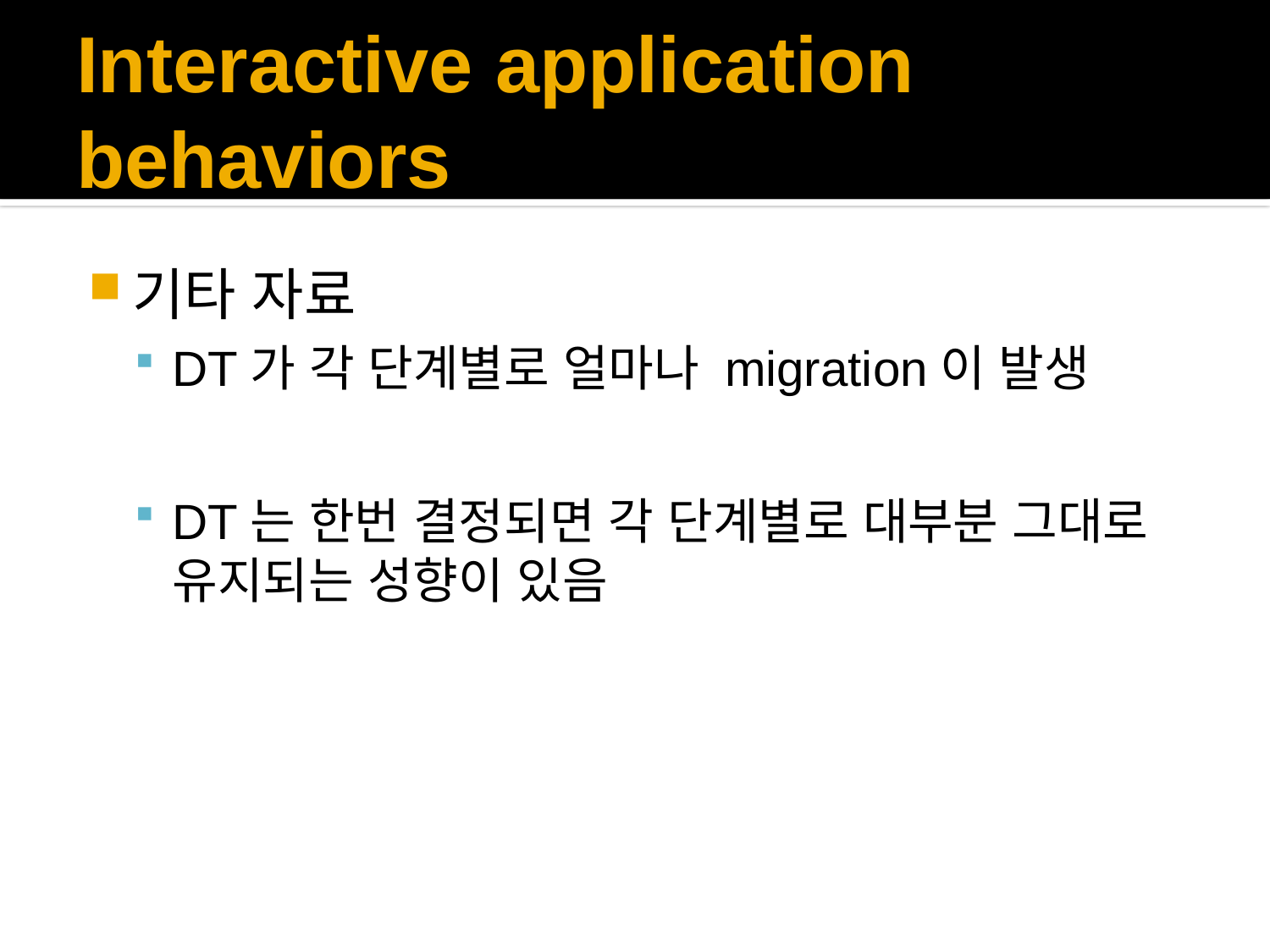

# Interactive application behaviors
기타 자료
DT가 각 단계별로 얼마나 migration이 발생

DT는 한번 결정되면 각 단계별로 대부분 그대로 유지되는 성향이 있음